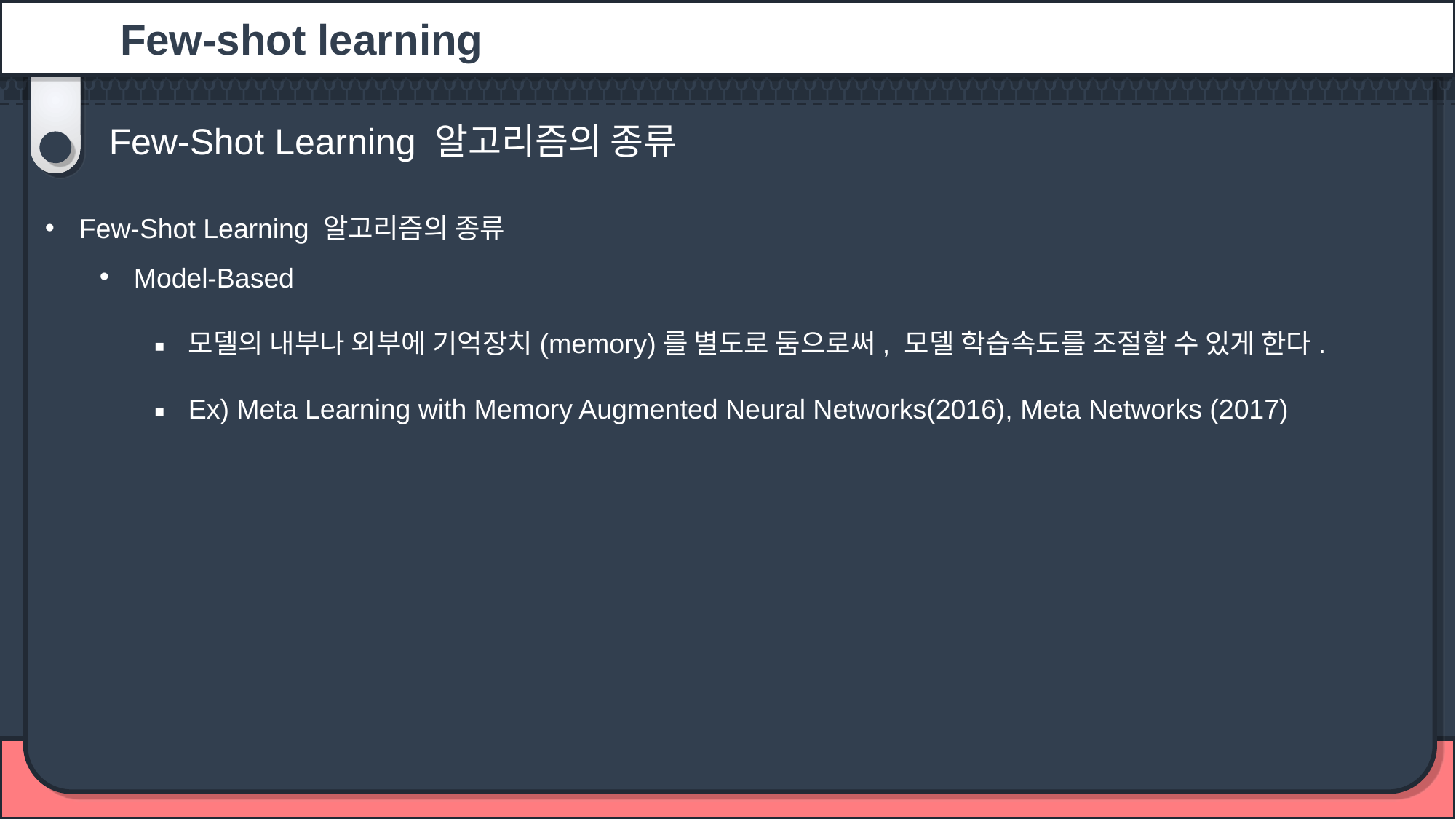

Few-shot learning

Few-Shot Learning 알고리즘의 종류
Few-Shot Learning 알고리즘의 종류
Model-Based
모델의 내부나 외부에 기억장치(memory)를 별도로 둠으로써, 모델 학습속도를 조절할 수 있게 한다.
Ex) Meta Learning with Memory Augmented Neural Networks(2016), Meta Networks (2017)